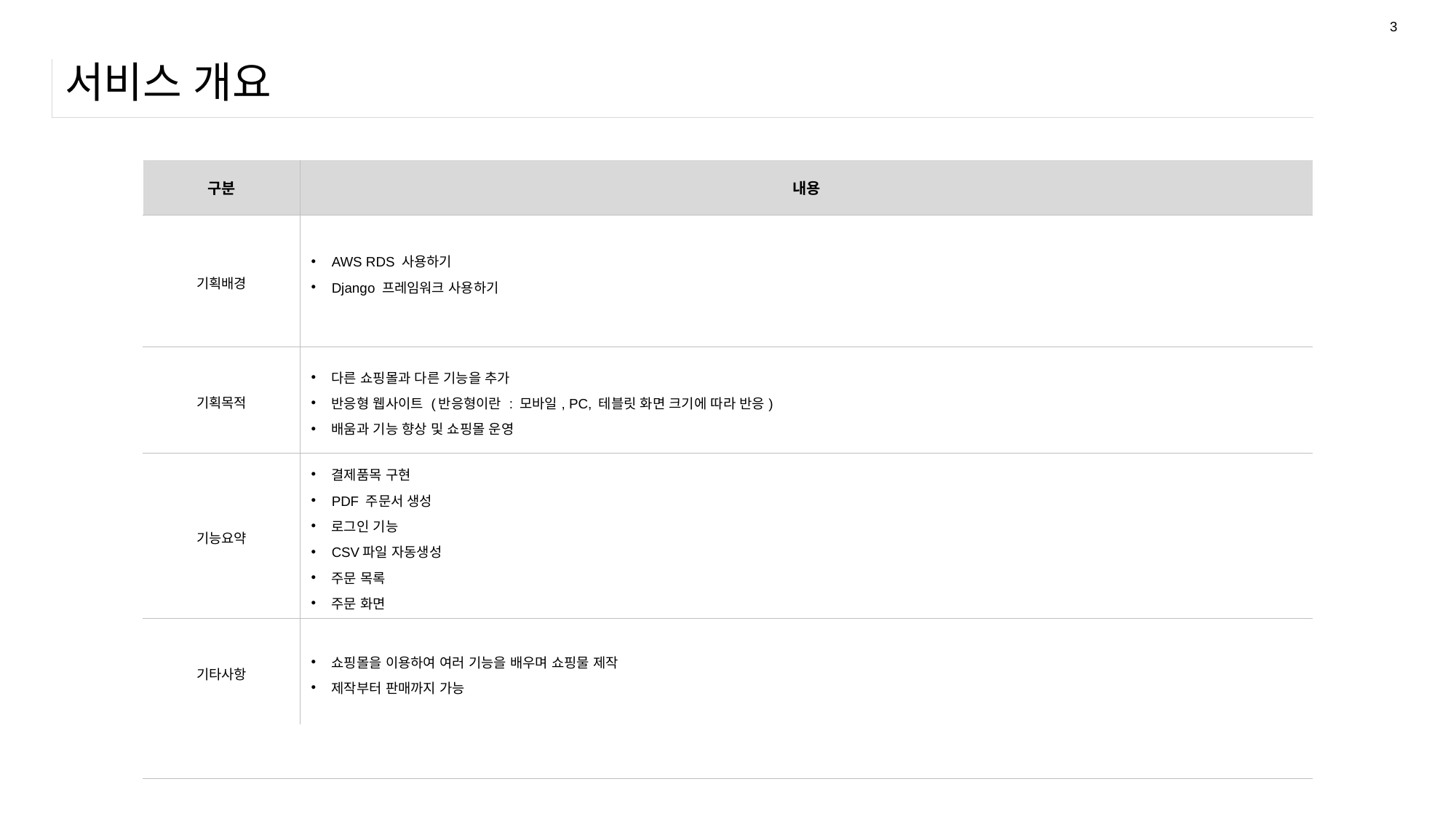

3
# 서비스 개요
| 구분 | 내용 |  |  |  |  |  |  |  |  |  |  |  |  |  |  |  |  |  |  |  |  |  |  |  |  |  |  |  |  |  |
| --- | --- | --- | --- | --- | --- | --- | --- | --- | --- | --- | --- | --- | --- | --- | --- | --- | --- | --- | --- | --- | --- | --- | --- | --- | --- | --- | --- | --- | --- | --- |
| 기획배경 | AWS RDS 사용하기 Django 프레임워크 사용하기 |  |  |  |  |  |  |  |  |  |  |  |  |  |  |  |  |  |  |  |  |  |  |  |  |  |  |  |  |  |
| 기획목적 | 다른 쇼핑몰과 다른 기능을 추가 반응형 웹사이트 (반응형이란 : 모바일, PC, 테블릿 화면 크기에 따라 반응) 배움과 기능 향상 및 쇼핑몰 운영 |  |  |  |  |  |  |  |  |  |  |  |  |  |  |  |  |  |  |  |  |  |  |  |  |  |  |  |  |  |
| 기능요약 | 결제품목 구현 PDF 주문서 생성 로그인 기능 CSV파일 자동생성 주문 목록 주문 화면 |  |  |  |  |  |  |  |  |  |  |  |  |  |  |  |  |  |  |  |  |  |  |  |  |  |  |  |  |  |
| 기타사항 | 쇼핑몰을 이용하여 여러 기능을 배우며 쇼핑물 제작 제작부터 판매까지 가능 |  |  |  |  |  |  |  |  |  |  |  |  |  |  |  |  |  |  |  |  |  |  |  |  |  |  |  |  |  |
|  |  |  |  |  |  |  |  |  |  |  |  |  |  |  |  |  |  |  |  |  |  |  |  |  |  |  |  |  |  |  |